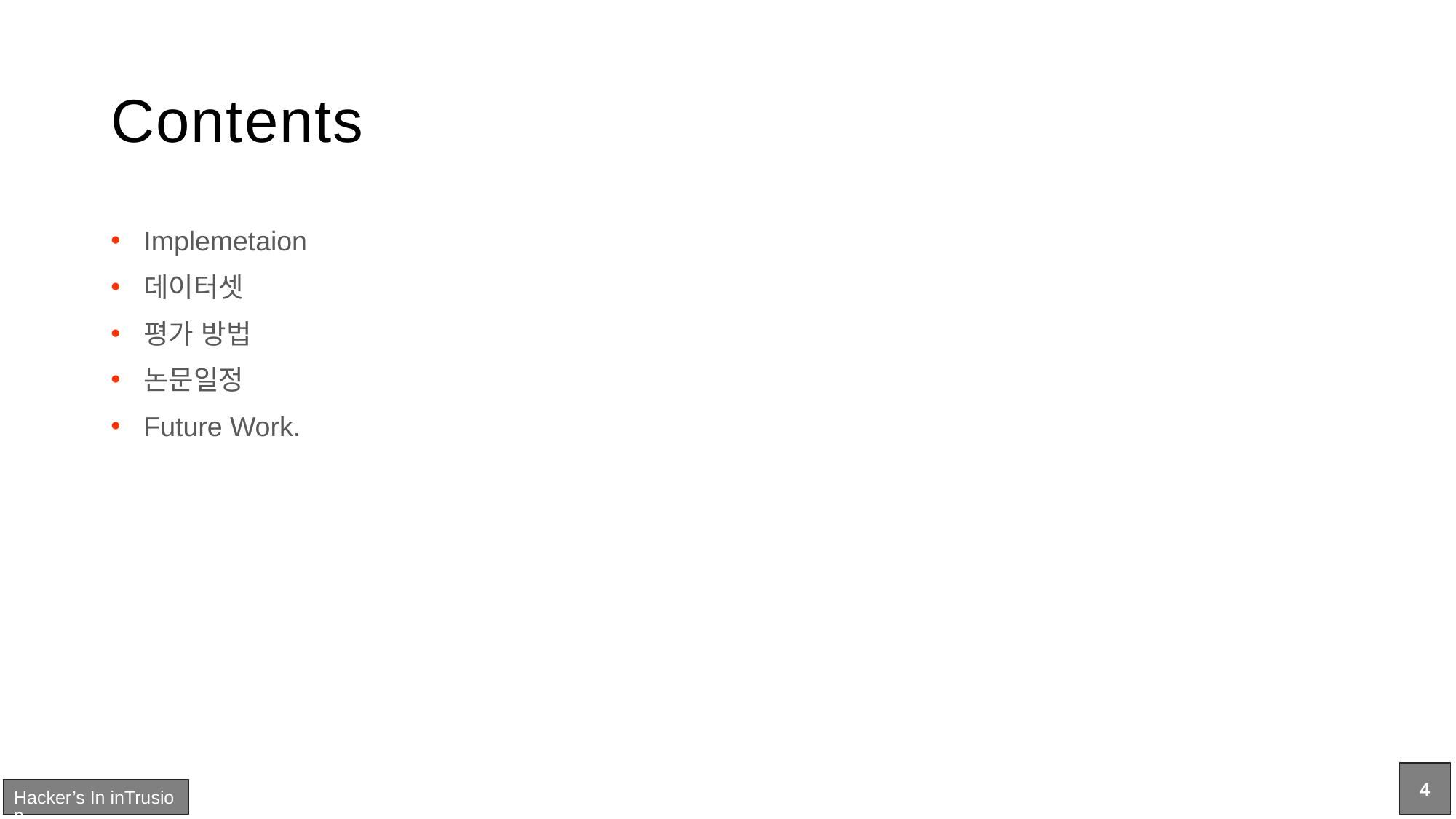

# Contents
Implemetaion
데이터셋
평가 방법
논문일정
Future Work.
4
Hacker’s In inTrusion